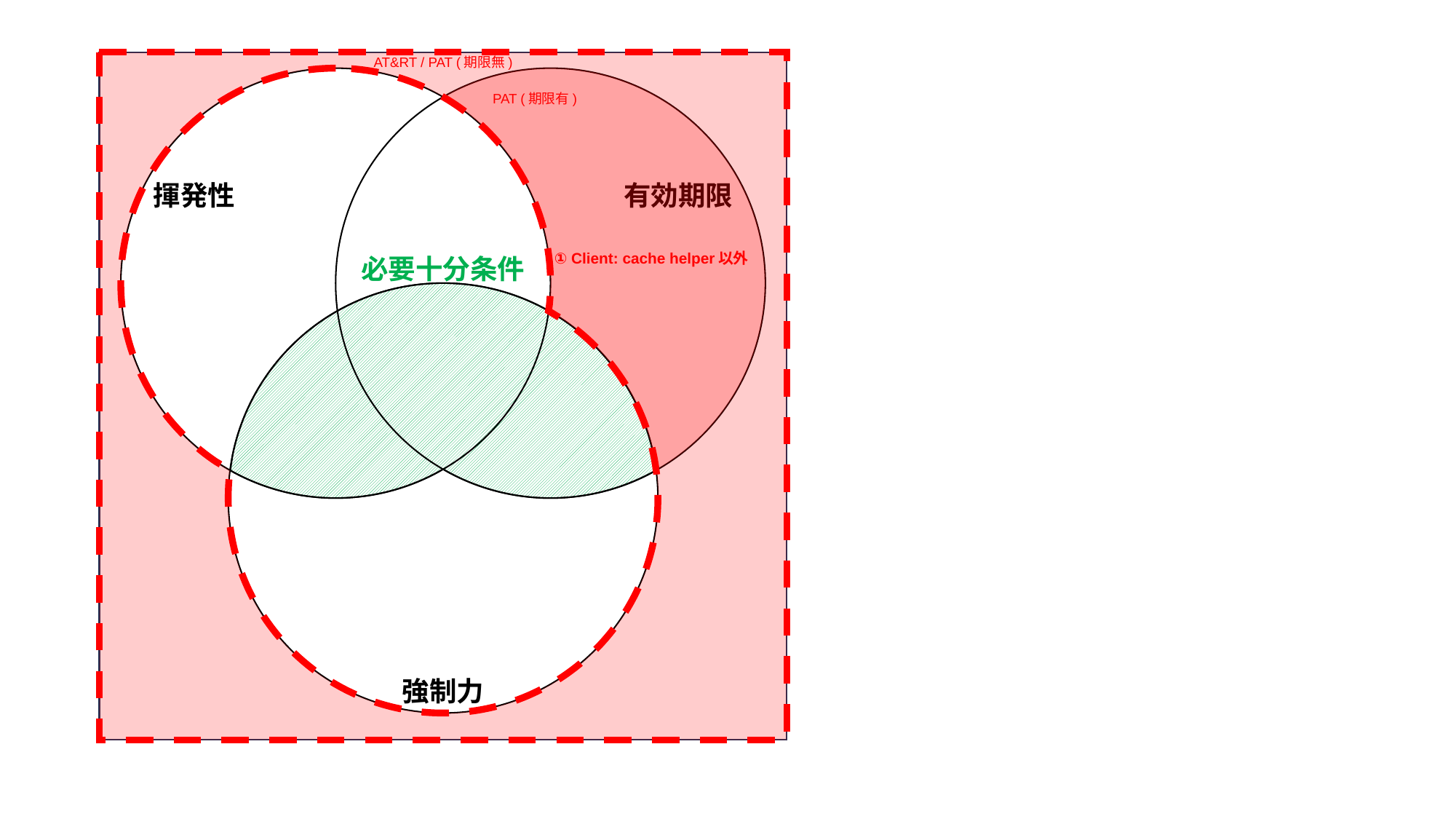

AT&RT / PAT (期限無)

PAT (期限有)
揮発性
有効期限
① Client: cache helper以外
必要十分条件

強制力